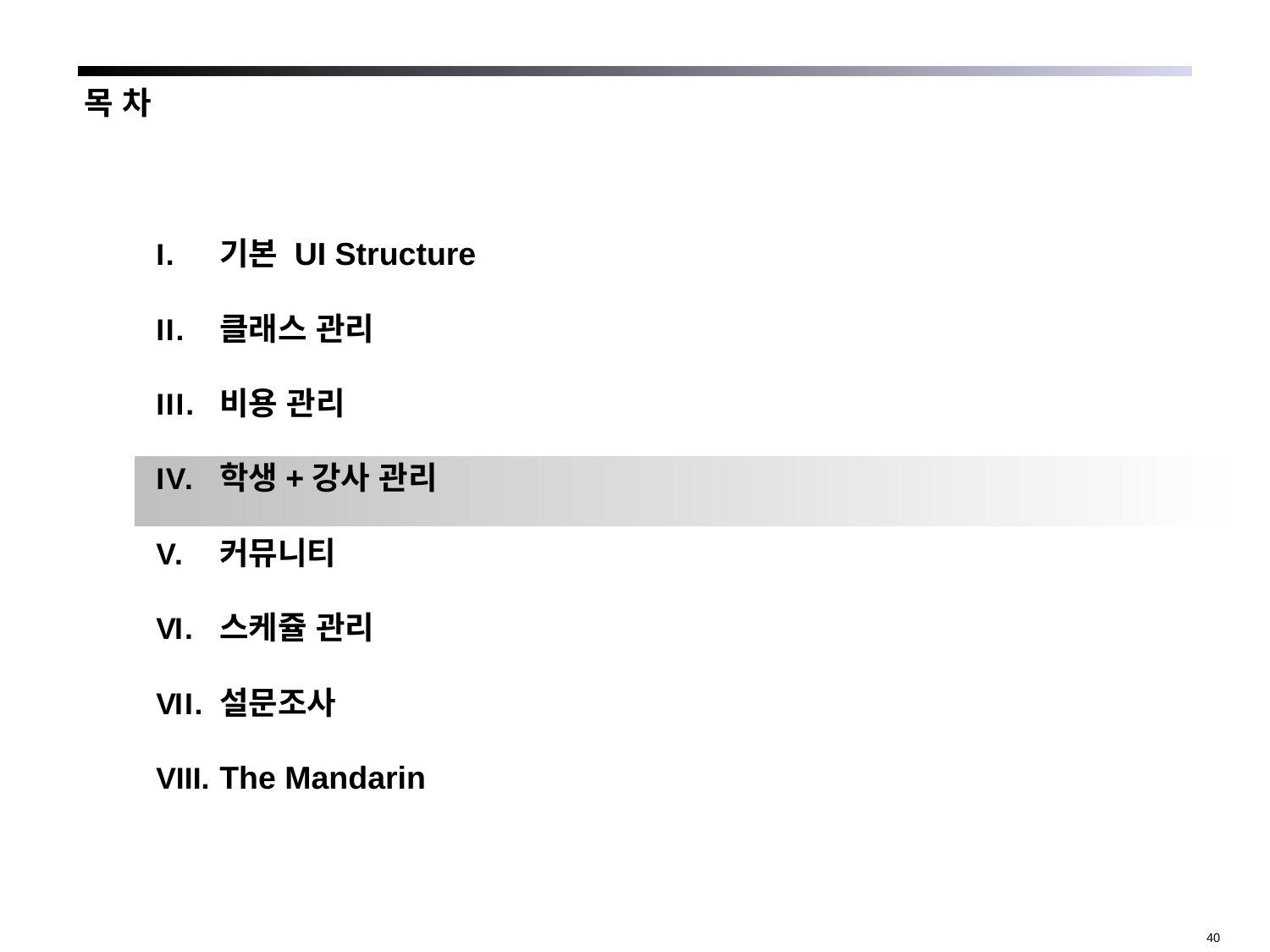

목 차
기본 UI Structure
클래스 관리
비용 관리
학생+강사 관리
커뮤니티
스케쥴 관리
설문조사
The Mandarin